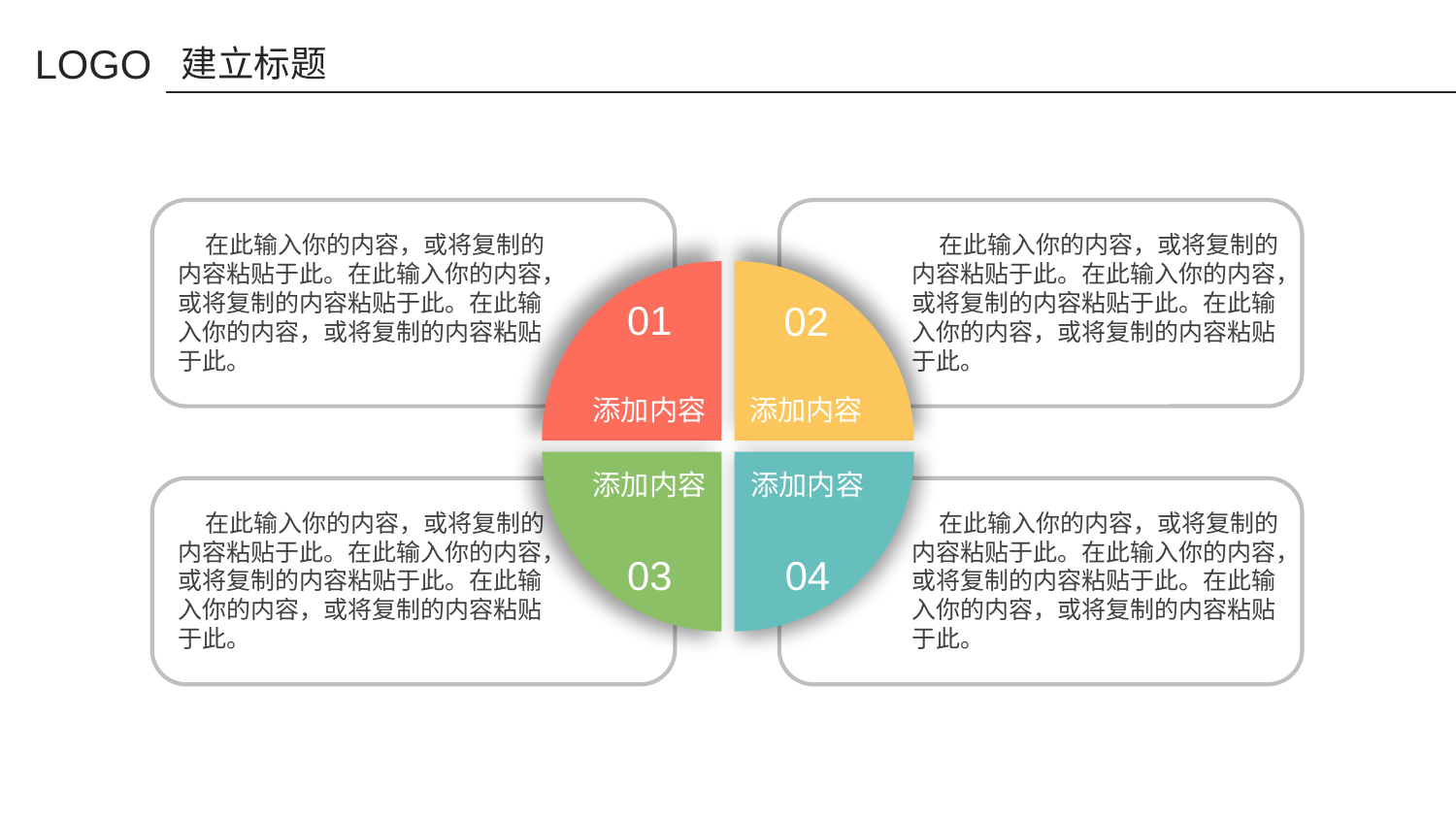

LOGO
建立标题

    在此输入你的内容，或将复制的内容粘贴于此。在此输入你的内容，或将复制的内容粘贴于此。在此输入你的内容，或将复制的内容粘贴于此。
    在此输入你的内容，或将复制的内容粘贴于此。在此输入你的内容，或将复制的内容粘贴于此。在此输入你的内容，或将复制的内容粘贴于此。

01

添加内容

02

添加内容

添加内容

03

添加内容

04

    在此输入你的内容，或将复制的内容粘贴于此。在此输入你的内容，或将复制的内容粘贴于此。在此输入你的内容，或将复制的内容粘贴于此。
    在此输入你的内容，或将复制的内容粘贴于此。在此输入你的内容，或将复制的内容粘贴于此。在此输入你的内容，或将复制的内容粘贴于此。